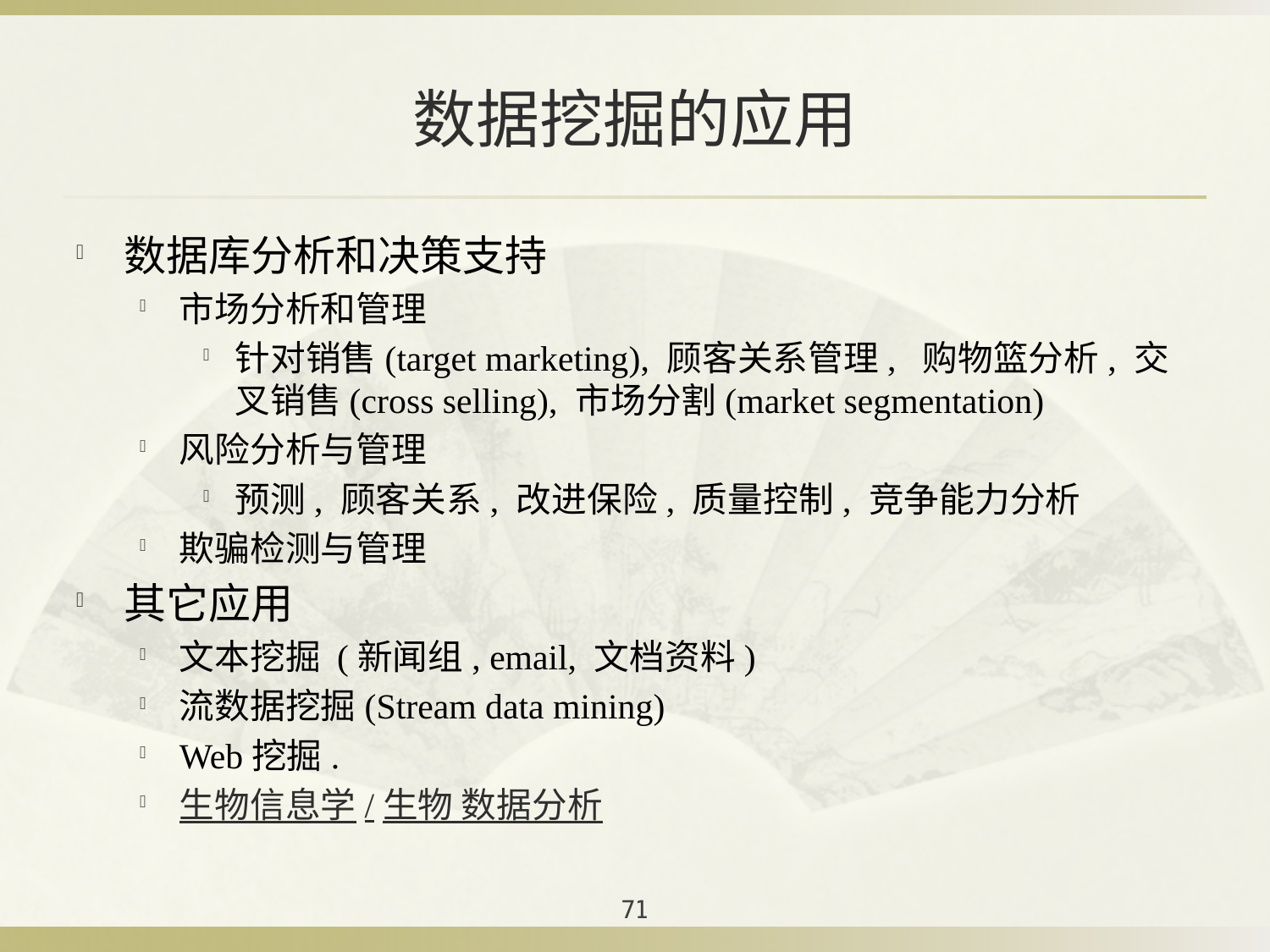

# 数据挖掘的应用
数据库分析和决策支持
市场分析和管理
针对销售(target marketing), 顾客关系管理,  购物篮分析, 交叉销售(cross selling), 市场分割(market segmentation)
风险分析与管理
预测, 顾客关系, 改进保险, 质量控制, 竞争能力分析
欺骗检测与管理
其它应用
文本挖掘 (新闻组, email, 文档资料)
流数据挖掘(Stream data mining)
Web挖掘.
生物信息学/生物 数据分析
71